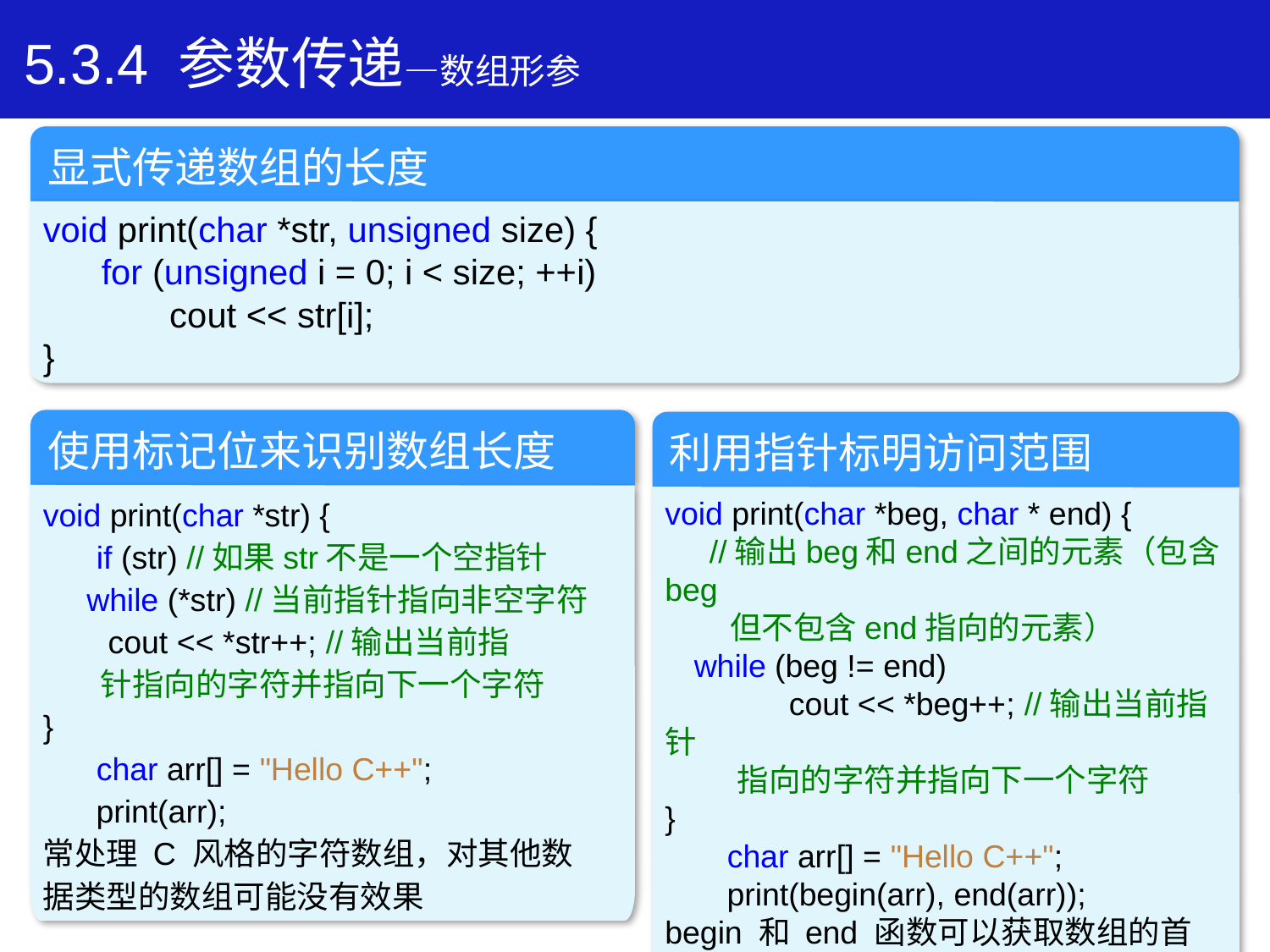

5.3.4 参数传递—数组形参
显式传递数组的长度
void print(char *str, unsigned size) {
      for (unsigned i = 0; i < size; ++i)
             cout << str[i];
}
使用标记位来识别数组长度
void print(char *str) {
      if (str) //如果str不是一个空指针
     while (*str) //当前指针指向非空字符
        cout << *str++; //输出当前指
        针指向的字符并指向下一个字符
}
      char arr[] = "Hello C++";
      print(arr);
常处理 C 风格的字符数组，对其他数
据类型的数组可能没有效果
利用指针标明访问范围
void print(char *beg, char * end) {
     //输出beg和end之间的元素（包含beg
        但不包含end指向的元素）
   while (beg != end)
              cout << *beg++; //输出当前指针
         指向的字符并指向下一个字符
}
       char arr[] = "Hello C++";
       print(begin(arr), end(arr));
begin 和 end 函数可以获取数组的首
元素和尾后元素的地址
29